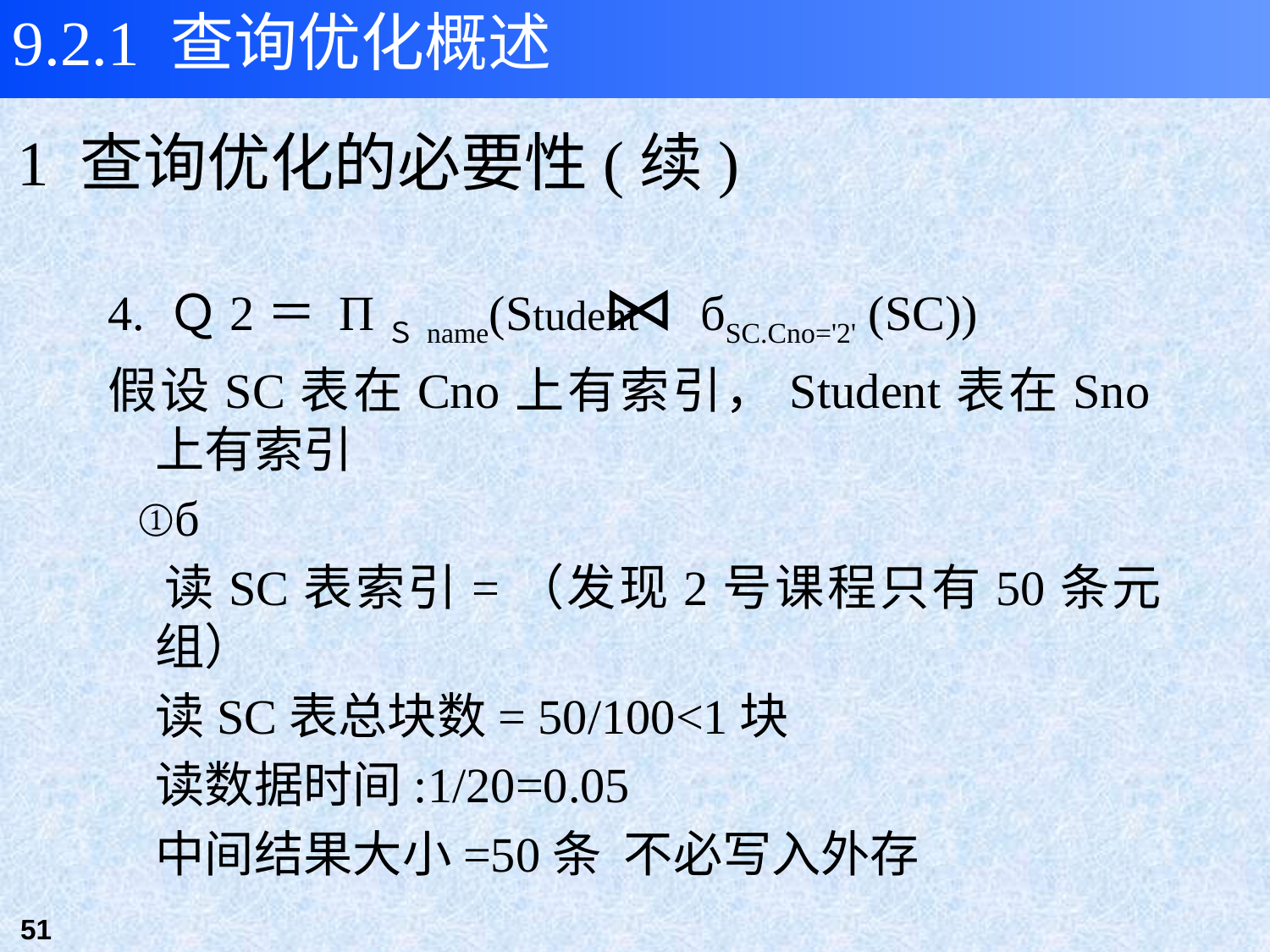

9.2.1 查询优化概述
1 查询优化的必要性(续)
4. Ｑ2＝ ПＳname(Student     бSC.Cno='2' (SC))
假设SC表在Cno上有索引，Student表在Sno上有索引
 ①б
 	读SC表索引=（发现2号课程只有50条元组）
	读SC表总块数= 50/100<1块
	读数据时间:1/20=0.05
	中间结果大小=50条  不必写入外存